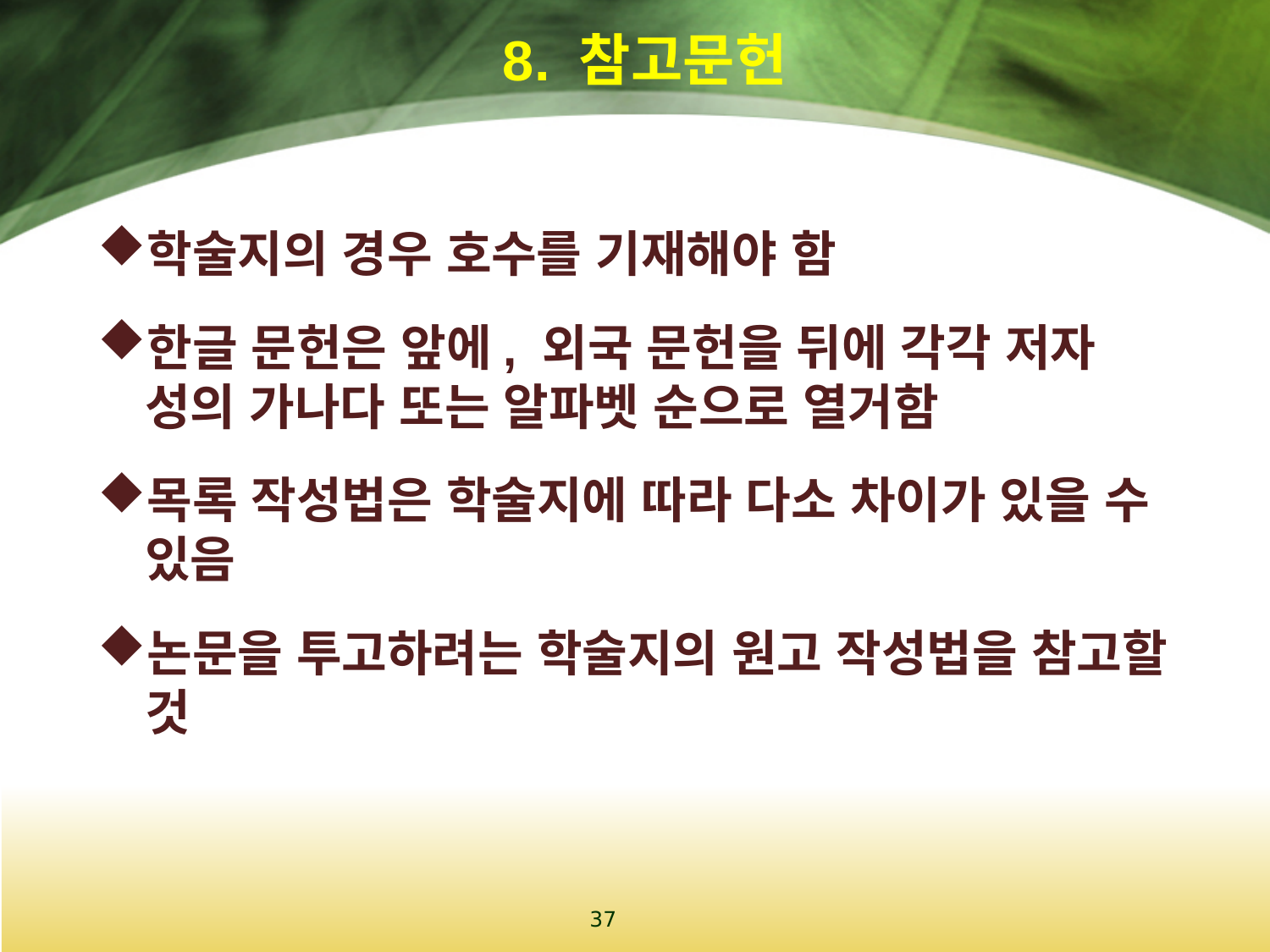

# 8. 참고문헌
학술지의 경우 호수를 기재해야 함

한글 문헌은 앞에, 외국 문헌을 뒤에 각각 저자 성의 가나다 또는 알파벳 순으로 열거함

목록 작성법은 학술지에 따라 다소 차이가 있을 수 있음

논문을 투고하려는 학술지의 원고 작성법을 참고할 것

37